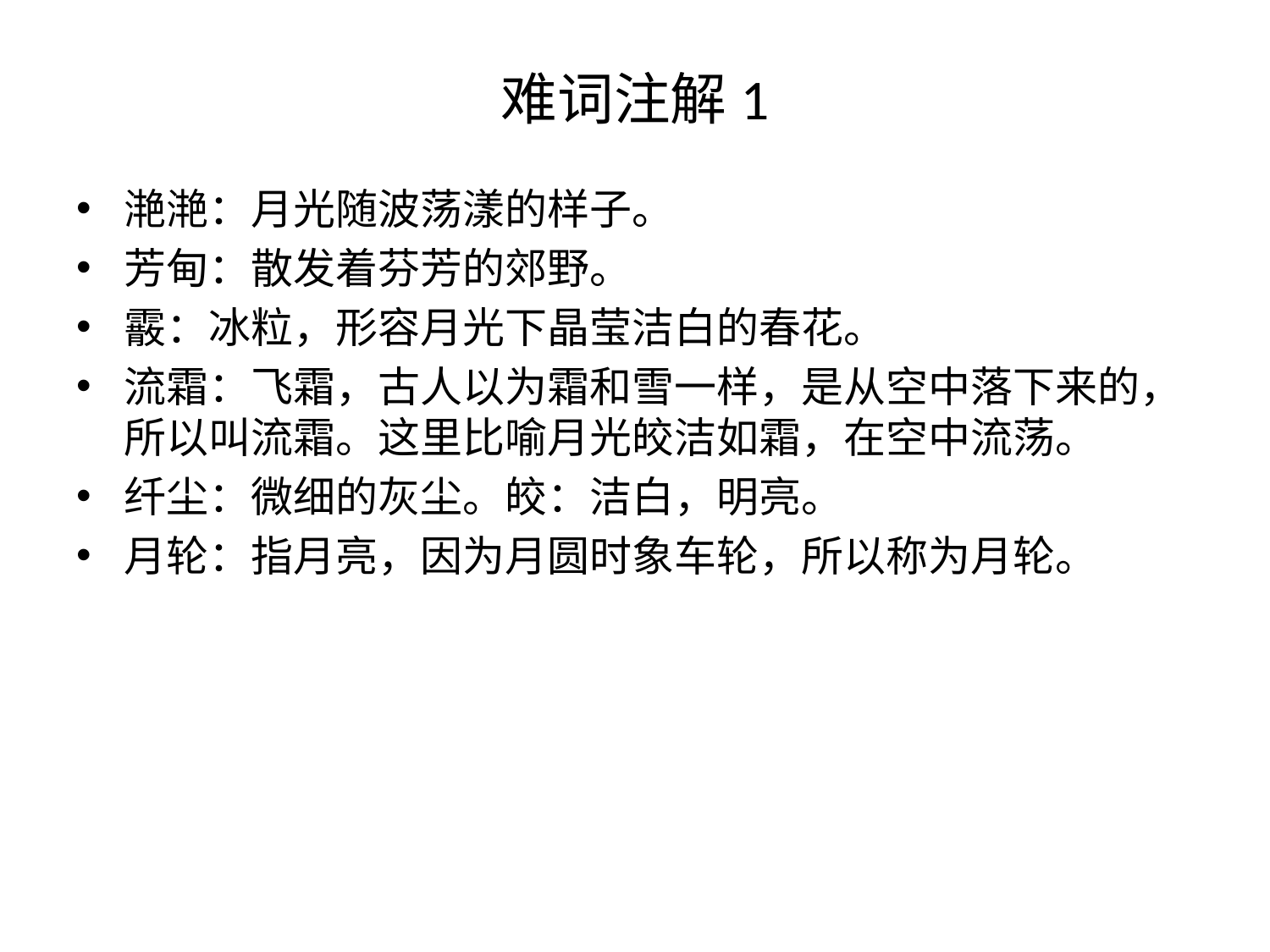

# 难词注解1
滟滟：月光随波荡漾的样子。
芳甸：散发着芬芳的郊野。
霰：冰粒，形容月光下晶莹洁白的春花。
流霜：飞霜，古人以为霜和雪一样，是从空中落下来的，所以叫流霜。这里比喻月光皎洁如霜，在空中流荡。
纤尘：微细的灰尘。皎：洁白，明亮。
月轮：指月亮，因为月圆时象车轮，所以称为月轮。